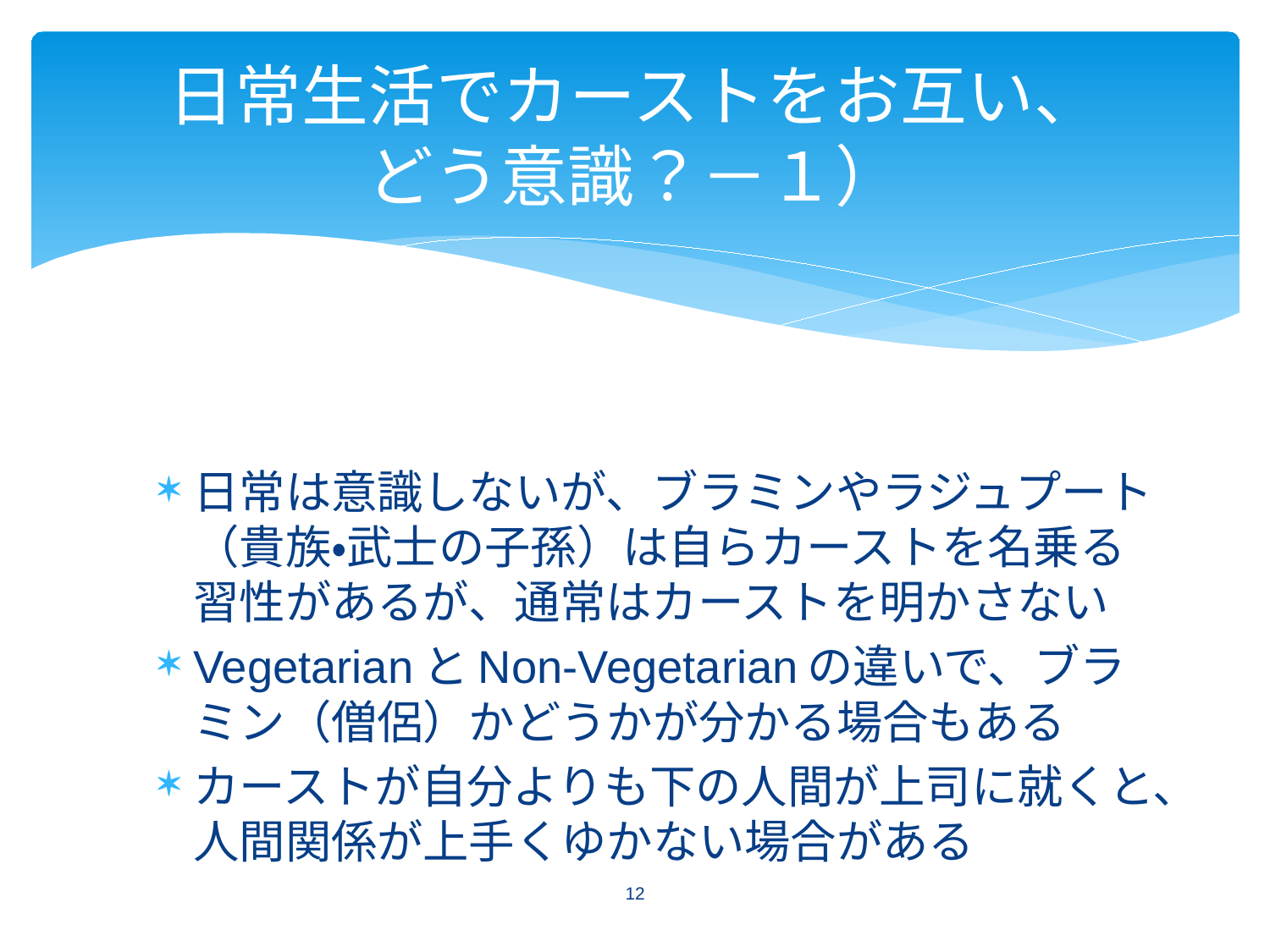

# 日常生活でカーストをお互い、 どう意識？－１）

日常は意識しないが、ブラミンやラジュプート（貴族・武士の子孫）は自らカーストを名乗る習性があるが、通常はカーストを明かさない
VegetarianとNon-Vegetarianの違いで、ブラミン（僧侶）かどうかが分かる場合もある
カーストが自分よりも下の人間が上司に就くと、人間関係が上手くゆかない場合がある

12